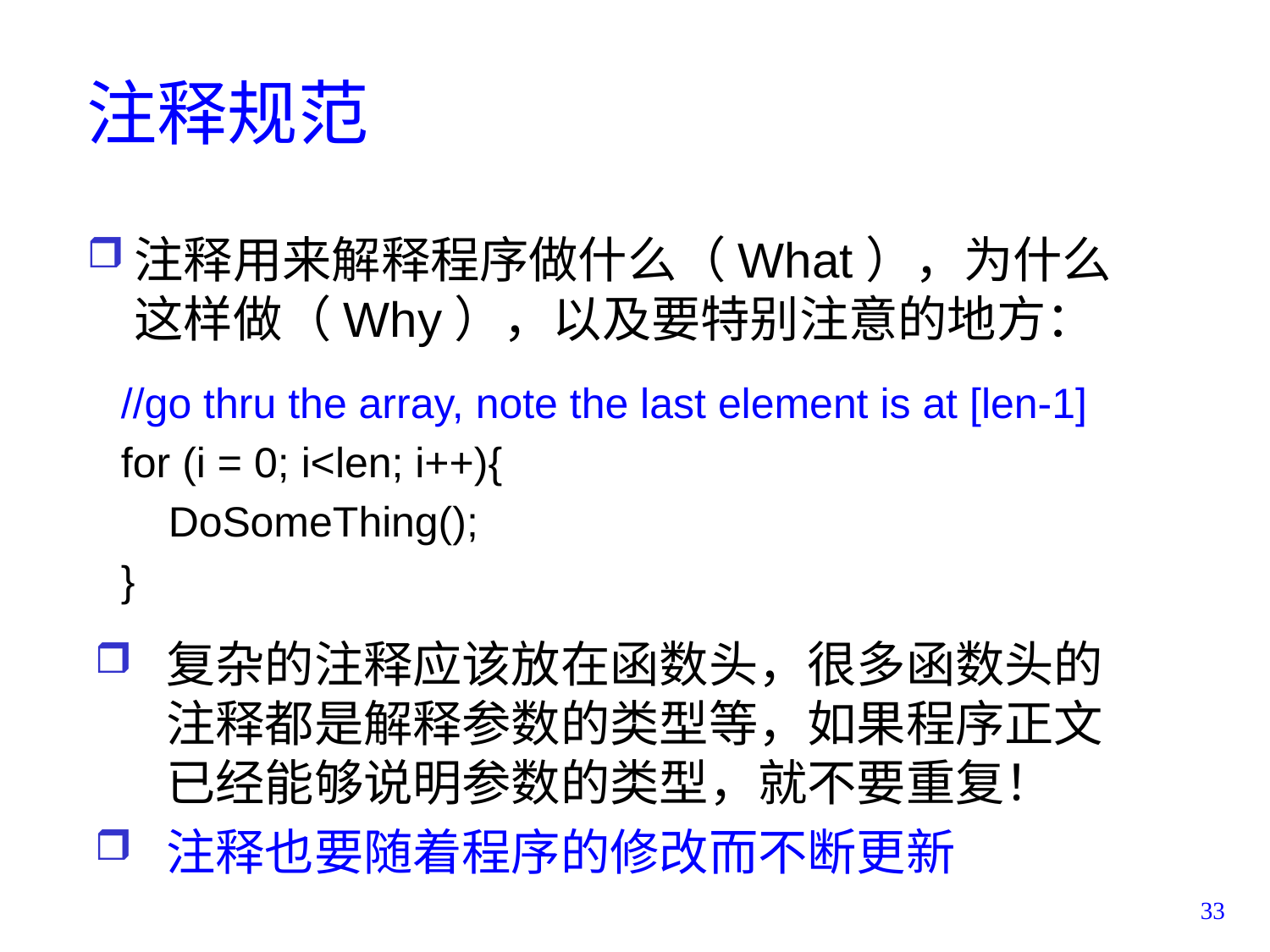

# 注释规范
注释用来解释程序做什么（What），为什么这样做（Why），以及要特别注意的地方：

复杂的注释应该放在函数头，很多函数头的注释都是解释参数的类型等，如果程序正文已经能够说明参数的类型，就不要重复！
注释也要随着程序的修改而不断更新

//go thru the array, note the last element is at [len-1]
for (i = 0; i<len; i++){
    DoSomeThing();
}
33